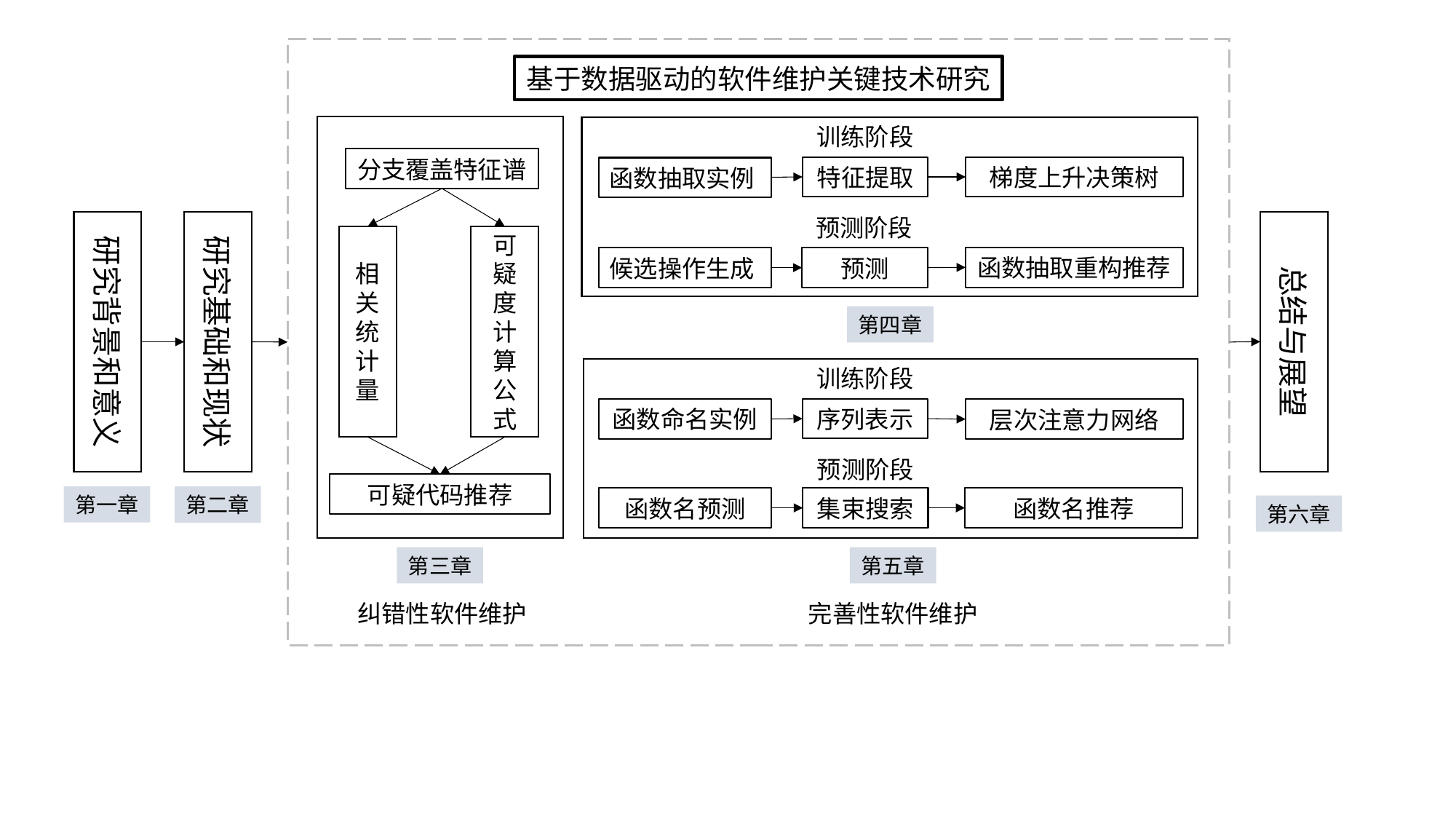

基于数据驱动的软件维护关键技术研究

训练阶段

分支覆盖特征谱
特征提取
梯度上升决策树
函数抽取实例
预测阶段
总结与展望
研究背景和意义
研究基础和现状
相关统计量
可疑度计算公式
函数抽取重构推荐
候选操作生成
预测
第四章
训练阶段

序列表示
函数命名实例
层次注意力网络
预测阶段
可疑代码推荐
第一章
第二章
函数名预测
集束搜索
函数名推荐
第六章
第五章
第三章
纠错性软件维护
完善性软件维护